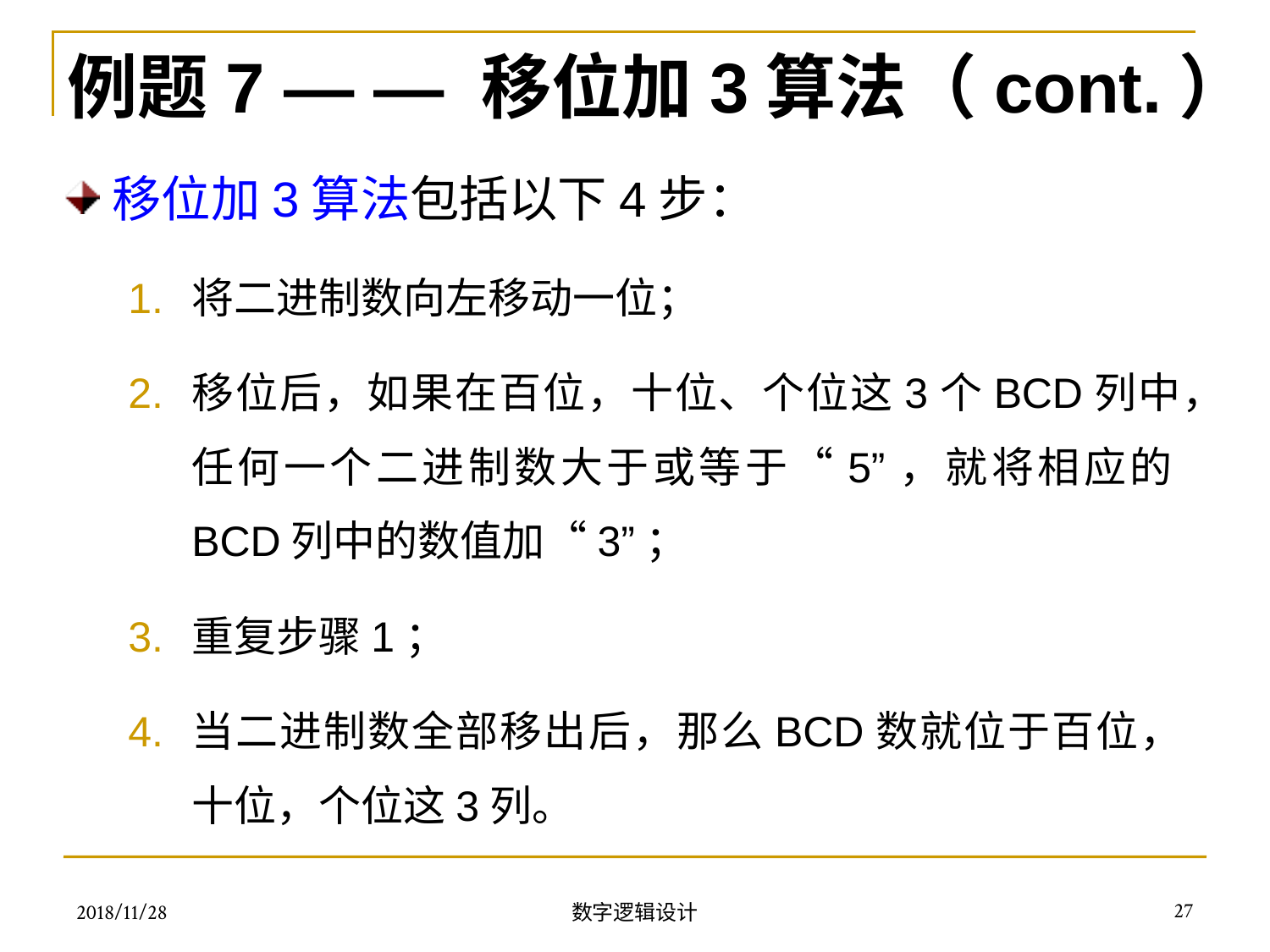

例题7 — — 移位加3算法（cont.）
移位加3算法包括以下4步：
将二进制数向左移动一位；
移位后，如果在百位，十位、个位这3个BCD列中，任何一个二进制数大于或等于“5”，就将相应的BCD列中的数值加“3”；
重复步骤1；
当二进制数全部移出后，那么BCD数就位于百位，十位，个位这3列。
2018/11/28
27
数字逻辑设计